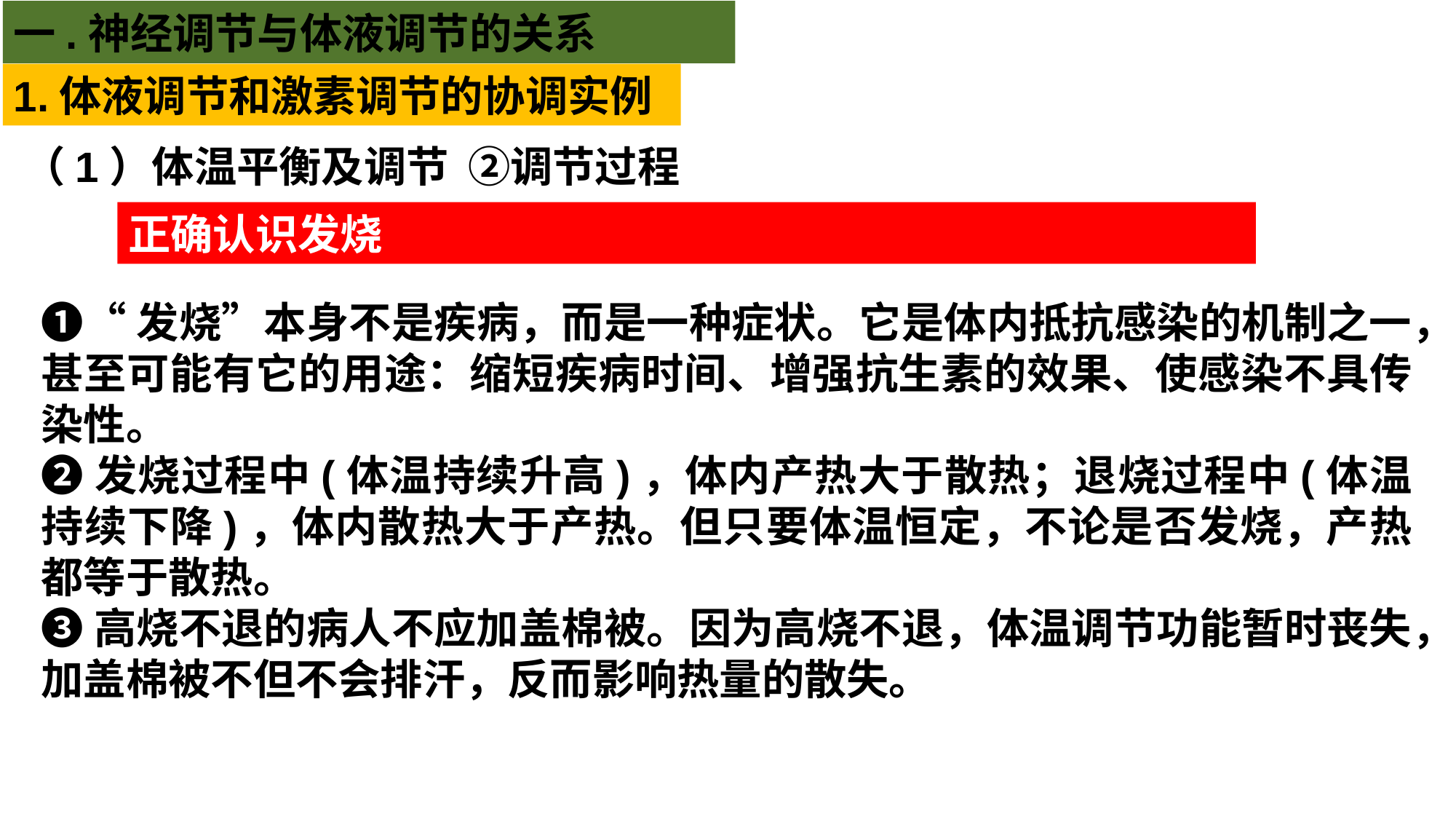

一.神经调节与体液调节的关系
1.体液调节和激素调节的协调实例
（1）体温平衡及调节  ②调节过程
正确认识发烧

➊“发烧”本身不是疾病，而是一种症状。它是体内抵抗感染的机制之一，甚至可能有它的用途：缩短疾病时间、增强抗生素的效果、使感染不具传染性。
➋发烧过程中(体温持续升高)，体内产热大于散热；退烧过程中(体温持续下降)，体内散热大于产热。但只要体温恒定，不论是否发烧，产热都等于散热。
➌高烧不退的病人不应加盖棉被。因为高烧不退，体温调节功能暂时丧失，加盖棉被不但不会排汗，反而影响热量的散失。